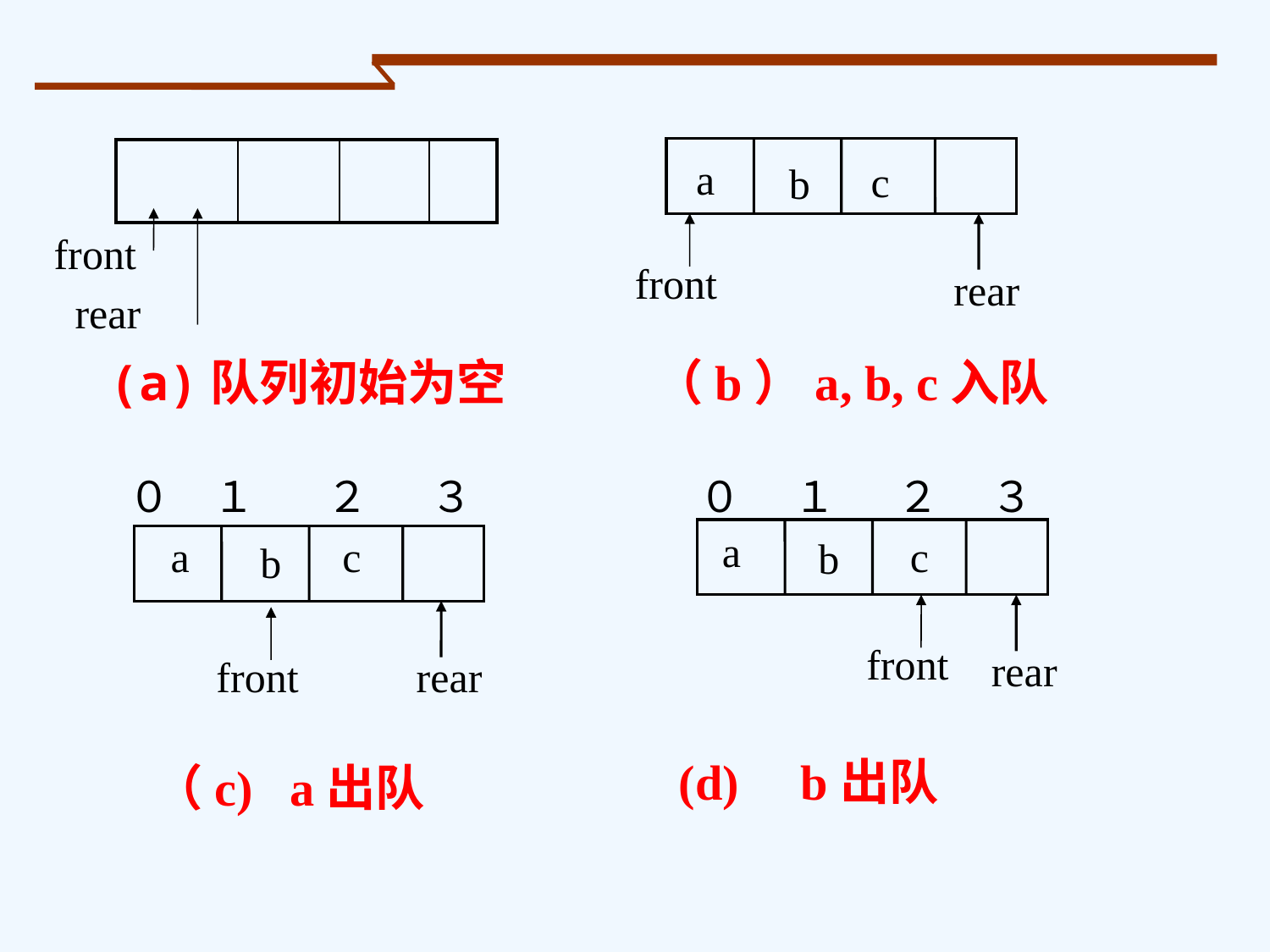

０　１　２　３                       0       1      2       3

|  |  |  |  |
| --- | --- | --- | --- |
a
c
b

front
  rear

front

rear
 (a)队列初始为空
（b）a, b, c入队
０　１　   ２　  ３
０　 １　  ２　 ３
a

a
c
c

b
b

front

rear

rear

front
(d)     b出队
（c)   a出队